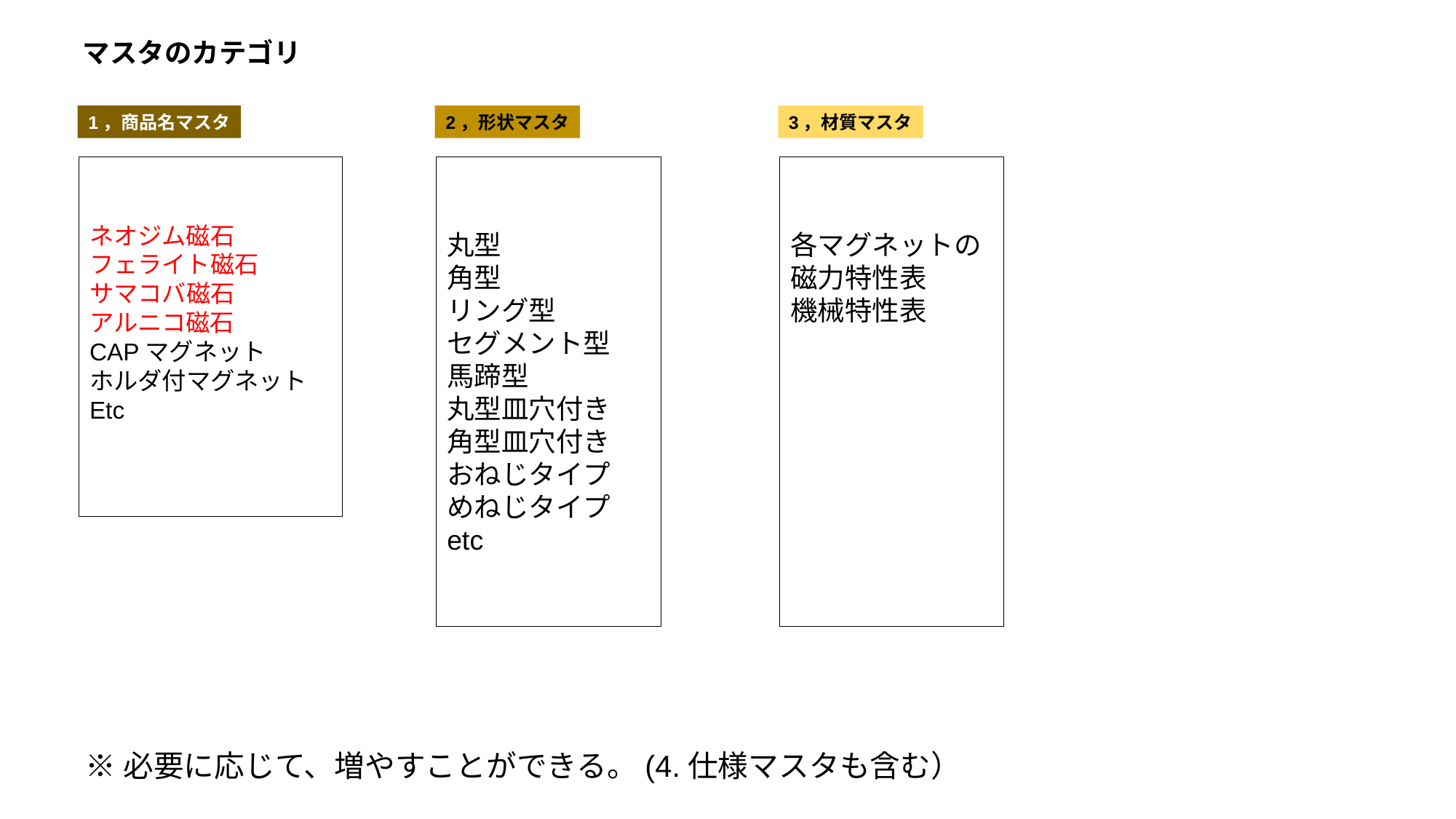

マスタのカテゴリ
1，商品名マスタ
2，形状マスタ
3，材質マスタ

ネオジム磁石
フェライト磁石
サマコバ磁石
アルニコ磁石
CAPマグネット
ホルダ付マグネット
Etc

丸型
角型
リング型
セグメント型
馬蹄型
丸型皿穴付き
角型皿穴付き
おねじタイプ
めねじタイプ
etc

各マグネットの
磁力特性表
機械特性表

※必要に応じて、増やすことができる。(4.仕様マスタも含む）